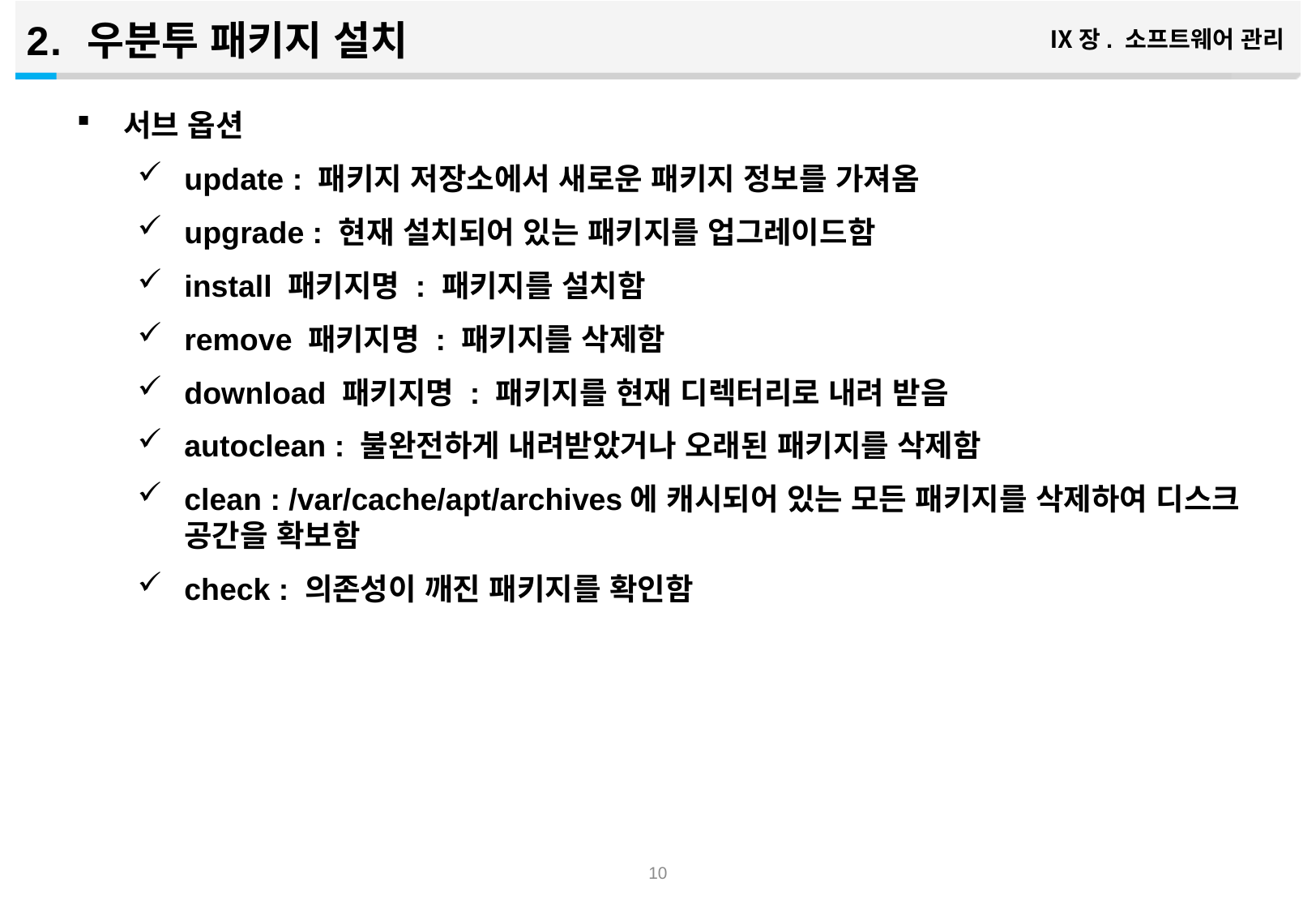

우분투 패키지 설치
Ⅸ장. 소프트웨어 관리
서브 옵션
update : 패키지 저장소에서 새로운 패키지 정보를 가져옴
upgrade : 현재 설치되어 있는 패키지를 업그레이드함
install 패키지명 : 패키지를 설치함
remove 패키지명 : 패키지를 삭제함
download 패키지명 : 패키지를 현재 디렉터리로 내려 받음
autoclean : 불완전하게 내려받았거나 오래된 패키지를 삭제함
clean : /var/cache/apt/archives에 캐시되어 있는 모든 패키지를 삭제하여 디스크 공간을 확보함
check : 의존성이 깨진 패키지를 확인함

10